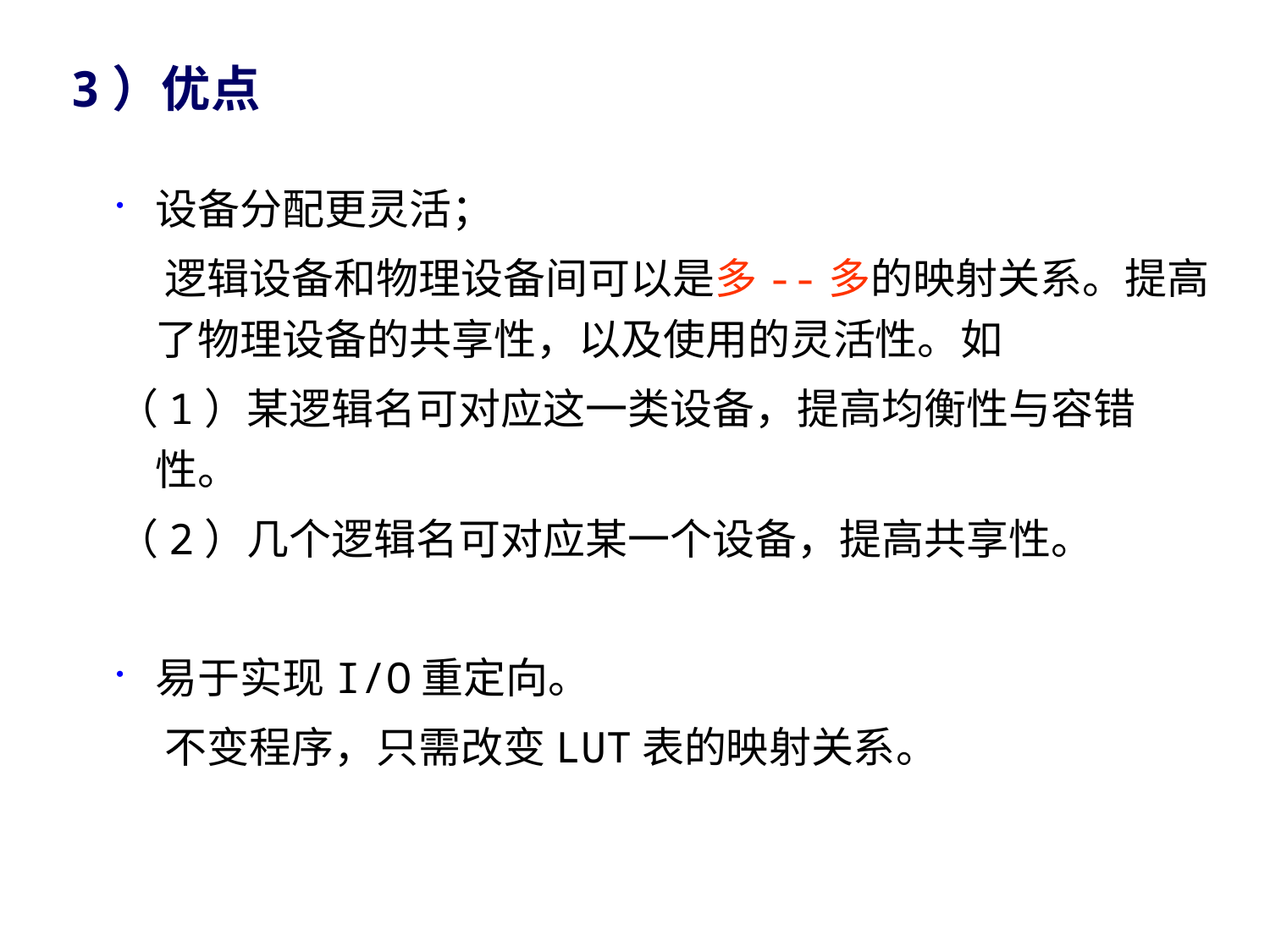

3）优点
设备分配更灵活；
    逻辑设备和物理设备间可以是多--多的映射关系。提高了物理设备的共享性，以及使用的灵活性。如
（1）某逻辑名可对应这一类设备，提高均衡性与容错性。
（2）几个逻辑名可对应某一个设备，提高共享性。

易于实现I/O重定向。
    不变程序，只需改变LUT表的映射关系。